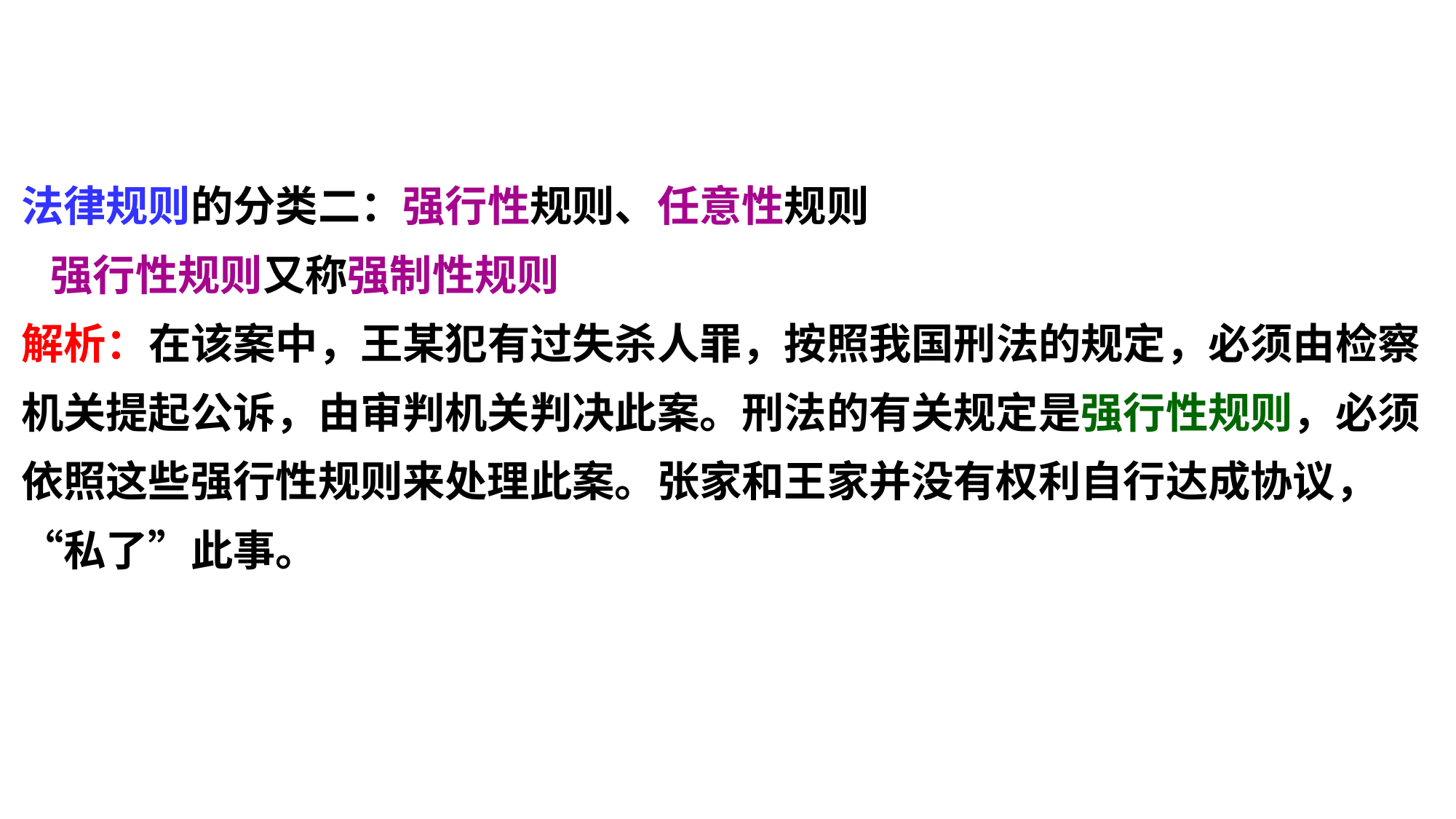

法律规则的分类二：强行性规则、任意性规则
  强行性规则又称强制性规则
解析：在该案中，王某犯有过失杀人罪，按照我国刑法的规定，必须由检察机关提起公诉，由审判机关判决此案。刑法的有关规定是强行性规则，必须依照这些强行性规则来处理此案。张家和王家并没有权利自行达成协议，“私了”此事。